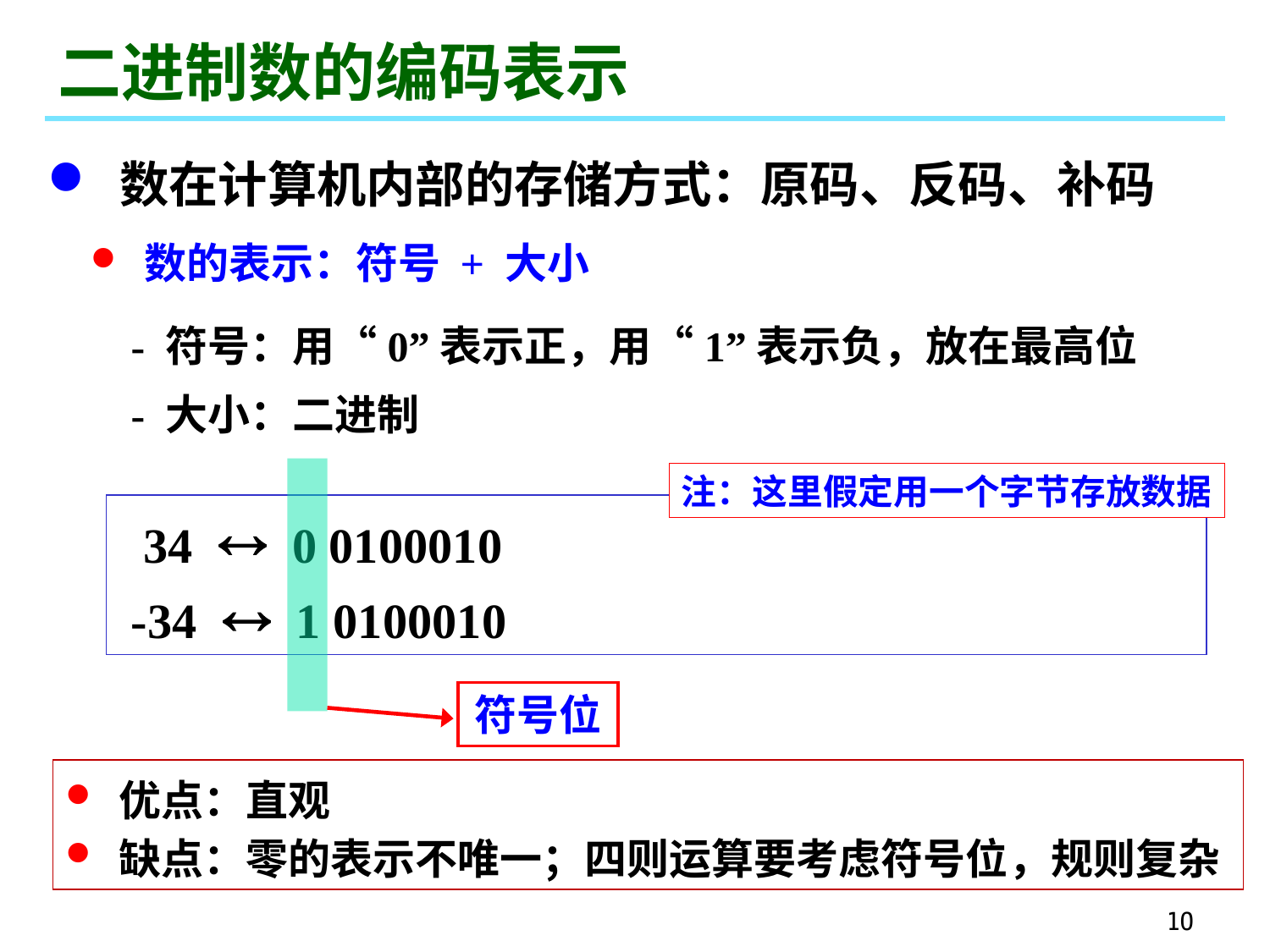

# 二进制数的编码表示
 数在计算机内部的存储方式：原码、反码、补码
 数的表示：符号 + 大小
- 符号：用“0”表示正，用“1”表示负，放在最高位
- 大小：二进制

注：这里假定用一个字节存放数据
  34  ↔  0 0100010
 -34  ↔  1 0100010
符号位

 优点：直观
 缺点：零的表示不唯一；四则运算要考虑符号位，规则复杂
10